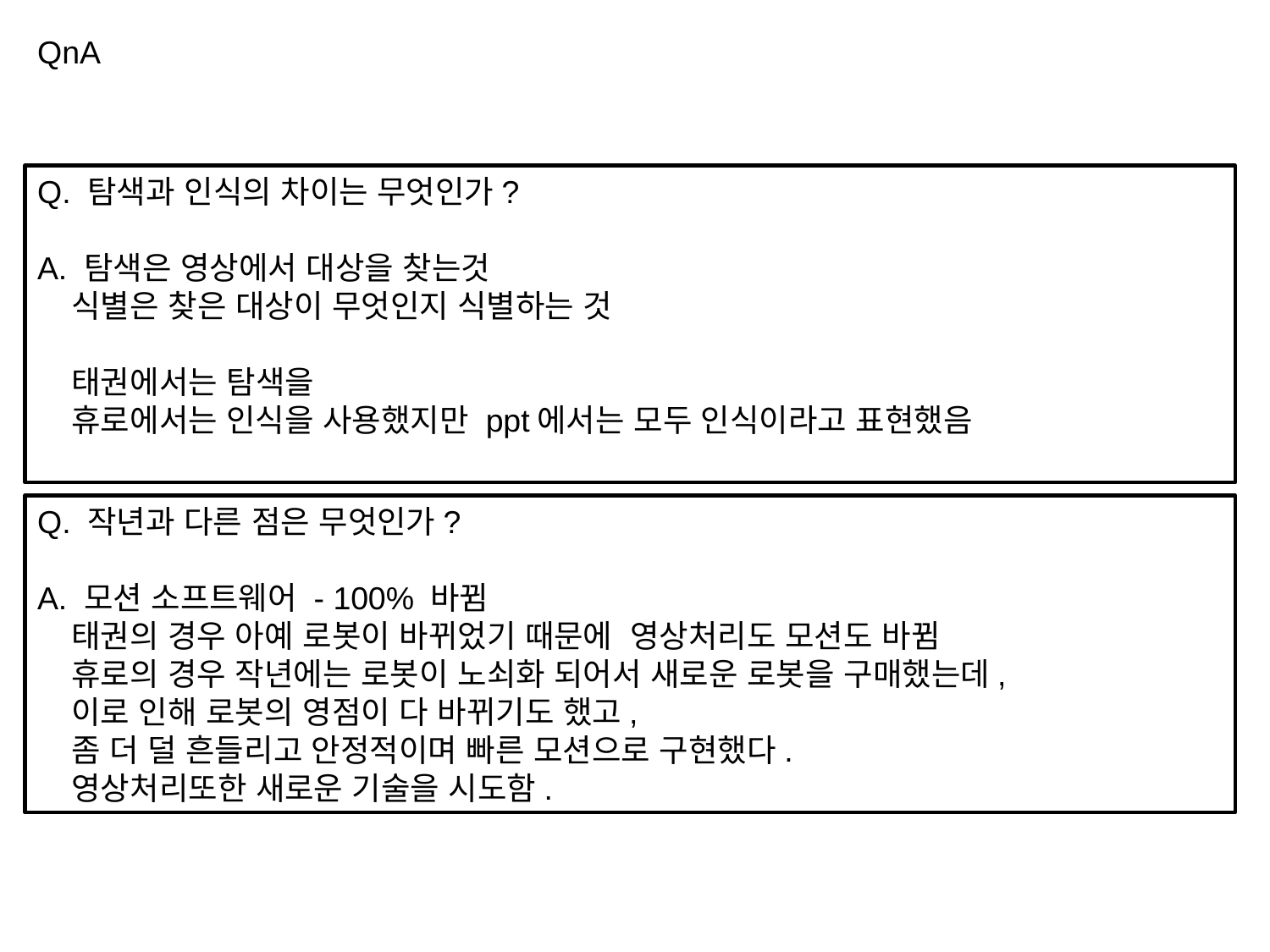

QnA
Q. 탐색과 인식의 차이는 무엇인가?

A. 탐색은 영상에서 대상을 찾는것
   식별은 찾은 대상이 무엇인지 식별하는 것

   태권에서는 탐색을
   휴로에서는 인식을 사용했지만 ppt에서는 모두 인식이라고 표현했음

Q. 작년과 다른 점은 무엇인가?

A. 모션 소프트웨어 - 100% 바뀜
   태권의 경우 아예 로봇이 바뀌었기 때문에  영상처리도 모션도 바뀜
   휴로의 경우 작년에는 로봇이 노쇠화 되어서 새로운 로봇을 구매했는데,
   이로 인해 로봇의 영점이 다 바뀌기도 했고,
   좀 더 덜 흔들리고 안정적이며 빠른 모션으로 구현했다.
   영상처리또한 새로운 기술을 시도함.